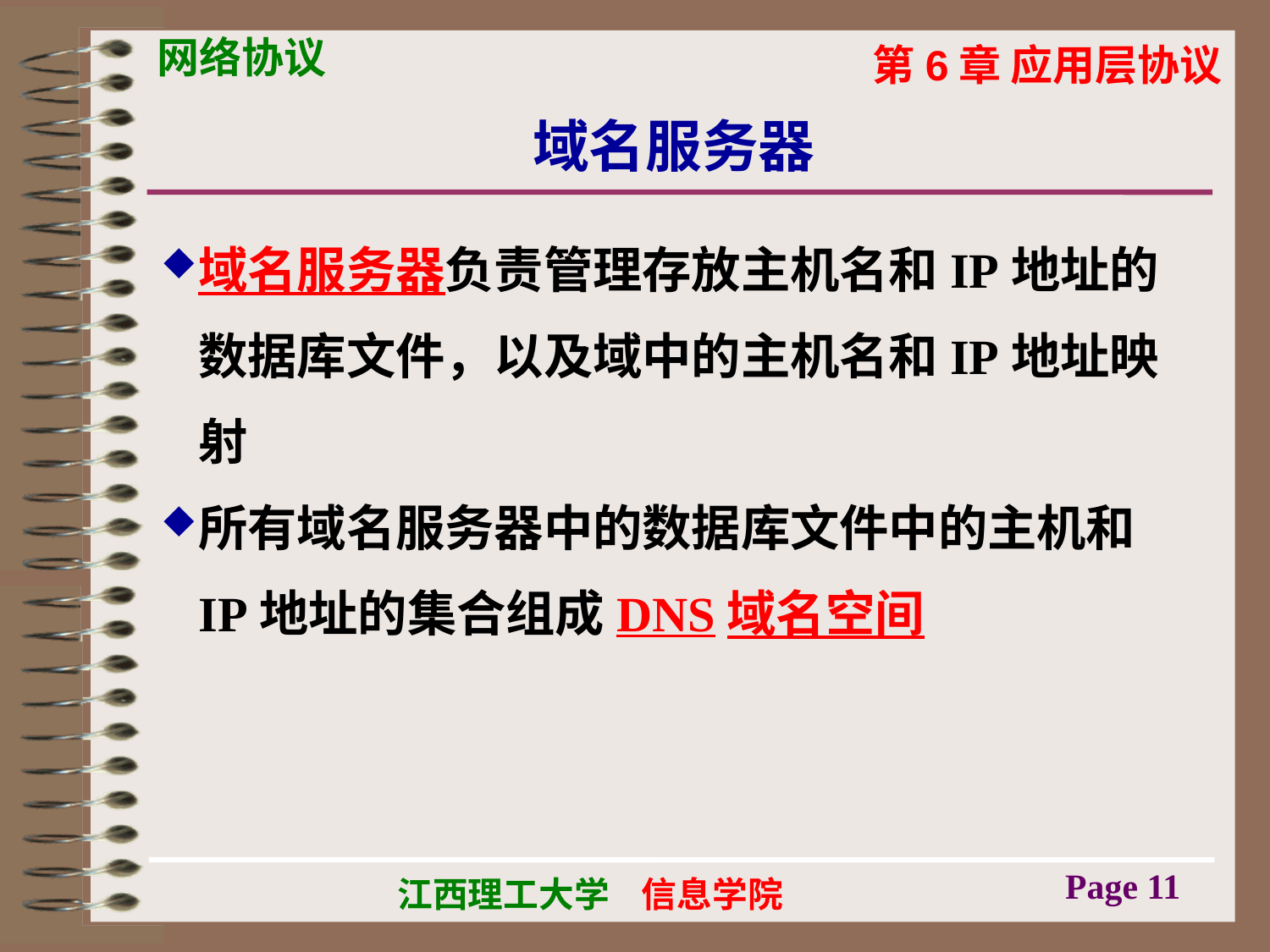

# 域名服务器
域名服务器负责管理存放主机名和IP地址的数据库文件，以及域中的主机名和IP地址映射
所有域名服务器中的数据库文件中的主机和IP地址的集合组成DNS域名空间
Page 11